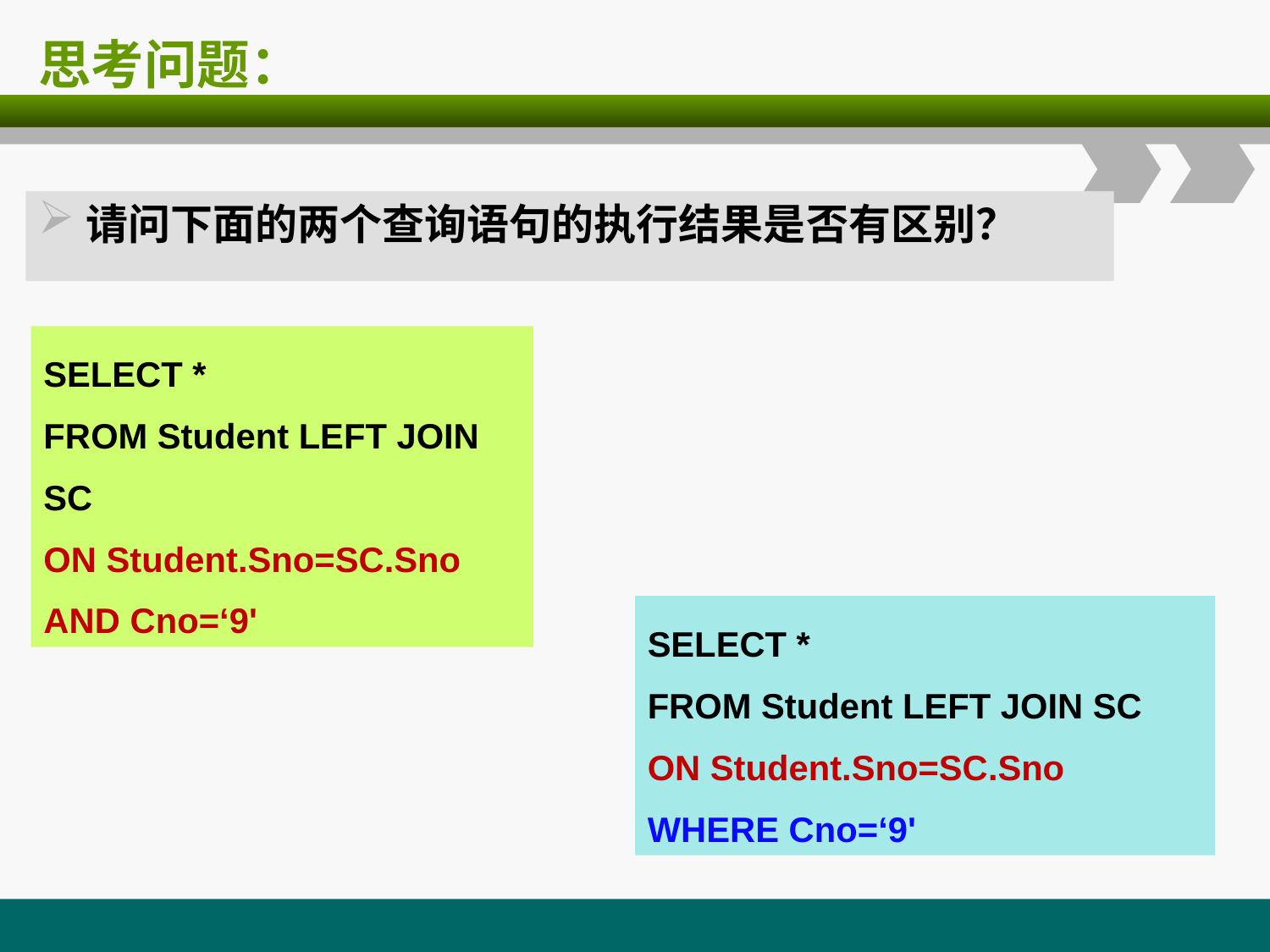

# 思考问题：
请问下面的两个查询语句的执行结果是否有区别？

SELECT *
FROM Student LEFT JOIN SC
ON Student.Sno=SC.Sno
AND Cno=‘9'
SELECT *
FROM Student LEFT JOIN SC
ON Student.Sno=SC.Sno
WHERE Cno=‘9'